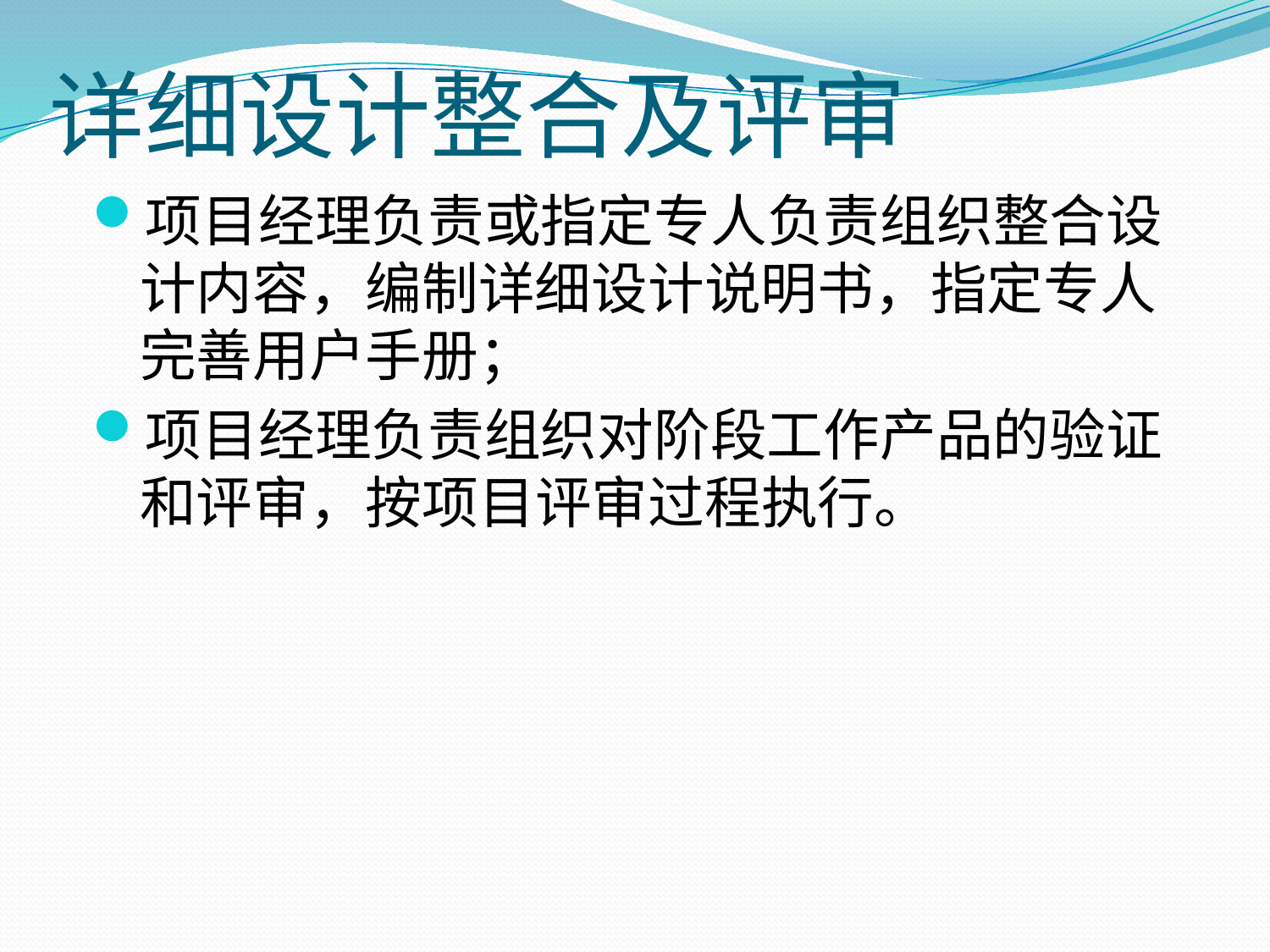

# 详细设计整合及评审
项目经理负责或指定专人负责组织整合设计内容，编制详细设计说明书，指定专人完善用户手册；
项目经理负责组织对阶段工作产品的验证和评审，按项目评审过程执行。